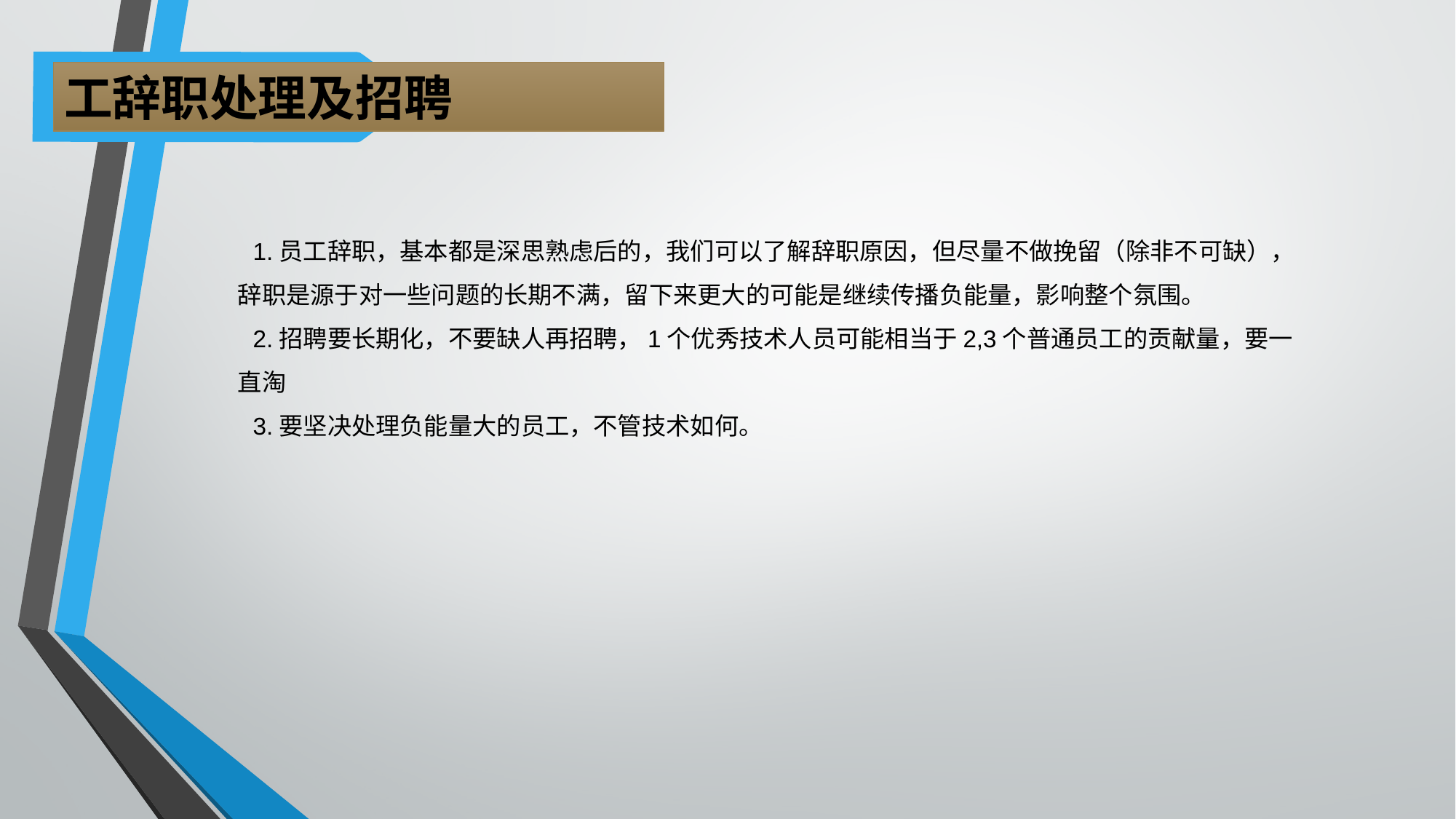

工辞职处理及招聘
1.员工辞职，基本都是深思熟虑后的，我们可以了解辞职原因，但尽量不做挽留（除非不可缺），辞职是源于对一些问题的长期不满，留下来更大的可能是继续传播负能量，影响整个氛围。
2.招聘要长期化，不要缺人再招聘，1个优秀技术人员可能相当于2,3个普通员工的贡献量，要一直淘
3.要坚决处理负能量大的员工，不管技术如何。